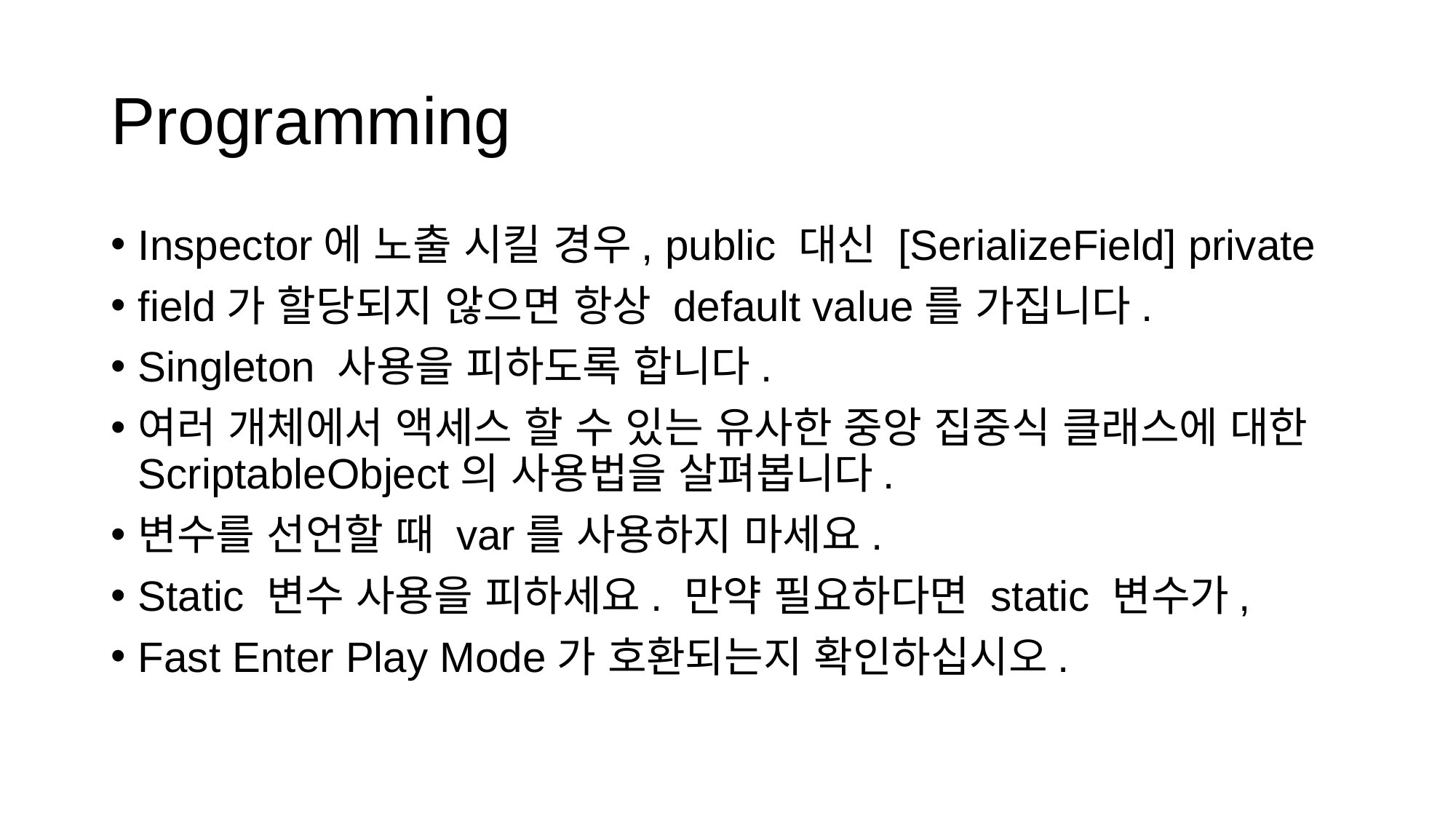

# Programming
Inspector에 노출 시킬 경우, public 대신 [SerializeField] private
field가 할당되지 않으면 항상 default value를 가집니다.
Singleton 사용을 피하도록 합니다.
여러 개체에서 액세스 할 수 있는 유사한 중앙 집중식 클래스에 대한 ScriptableObject의 사용법을 살펴봅니다.
변수를 선언할 때 var를 사용하지 마세요.
Static 변수 사용을 피하세요. 만약 필요하다면 static 변수가,
Fast Enter Play Mode가 호환되는지 확인하십시오.